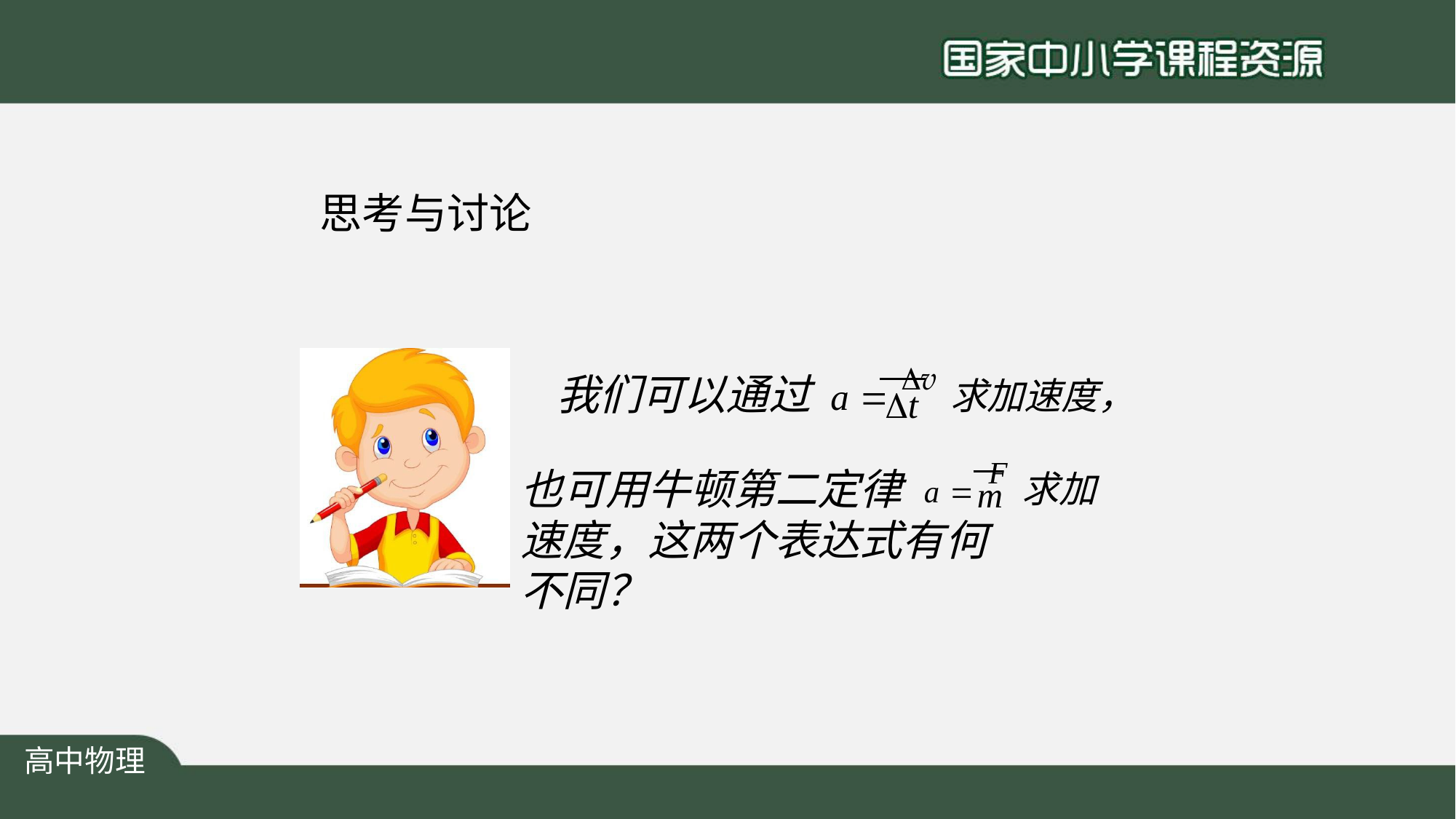

# 思考与讨论
我们可以通过 a = Δv求加速度，

Δt
也可用牛顿第二定律 a = F	求加
m
速度，这两个表达式有何不同？

高中物理